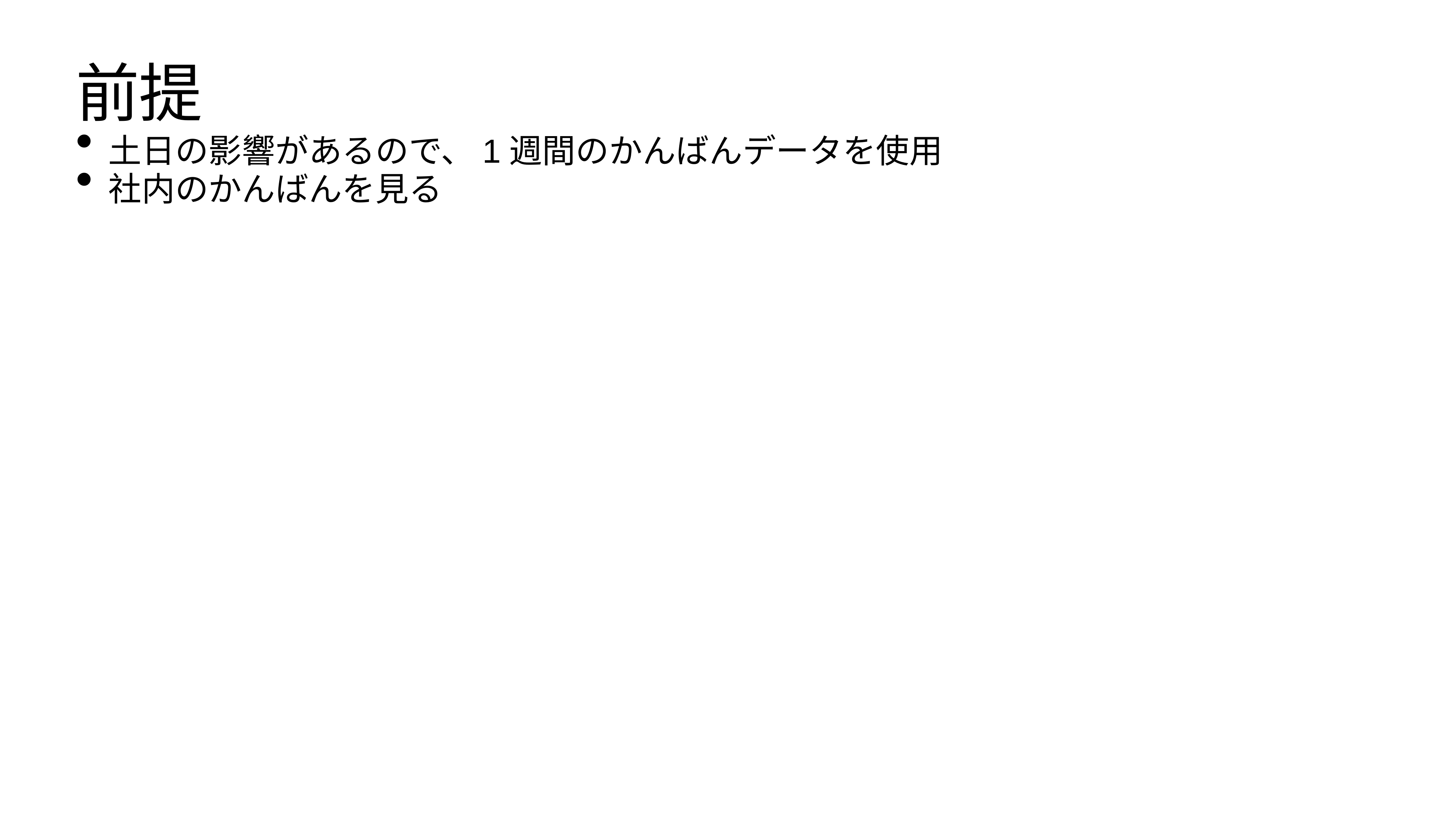

# 前提
土日の影響があるので、1週間のかんばんデータを使用
社内のかんばんを見る